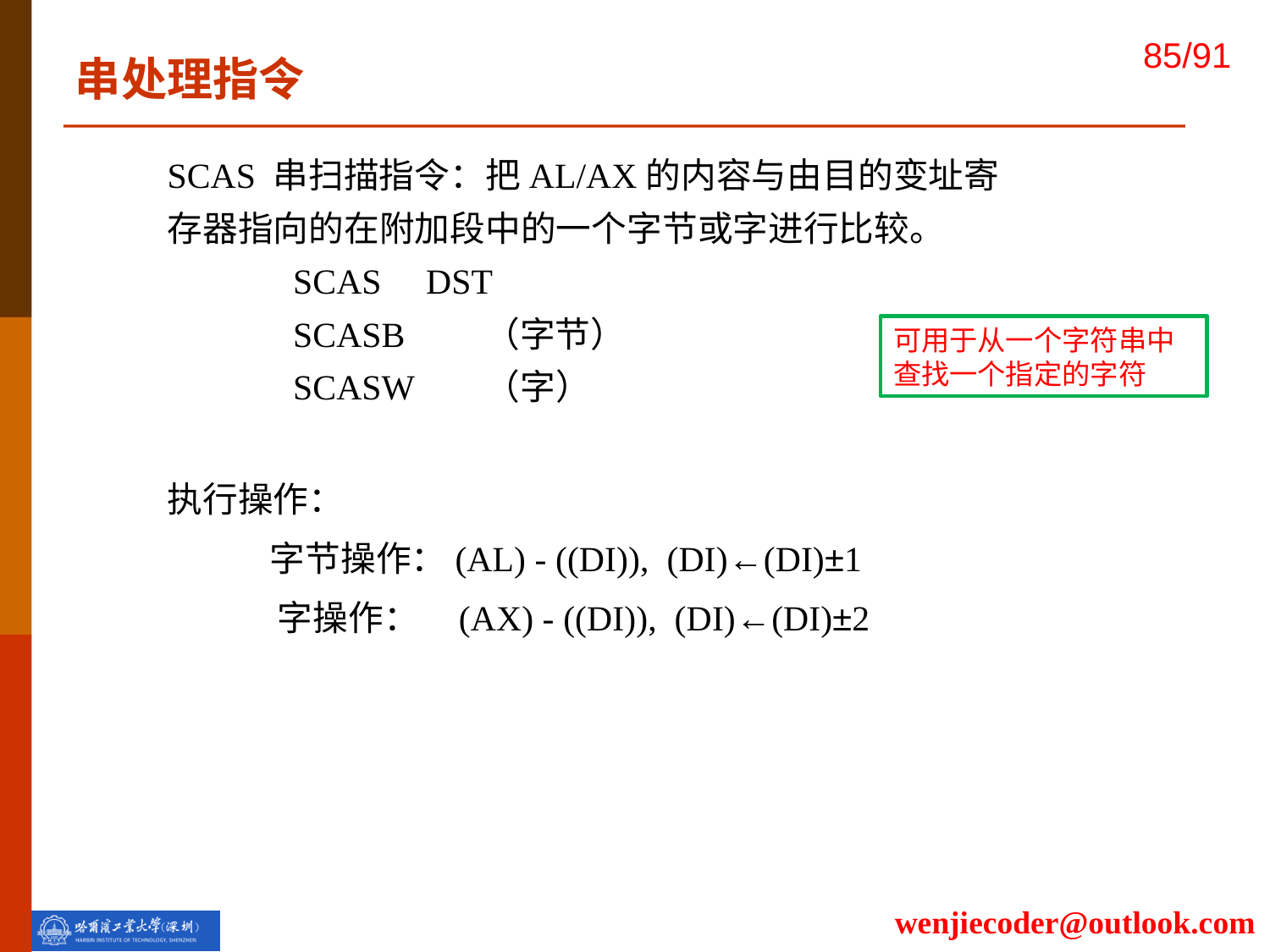

串处理指令
SCAS 串扫描指令：把AL/AX的内容与由目的变址寄存器指向的在附加段中的一个字节或字进行比较。
       SCAS     DST
       SCASB        （字节）
       SCASW       （字）

执行操作：
            字节操作：(AL) - ((DI)),  (DI)←(DI)±1
             字操作：    (AX) - ((DI)),  (DI)←(DI)±2
可用于从一个字符串中查找一个指定的字符